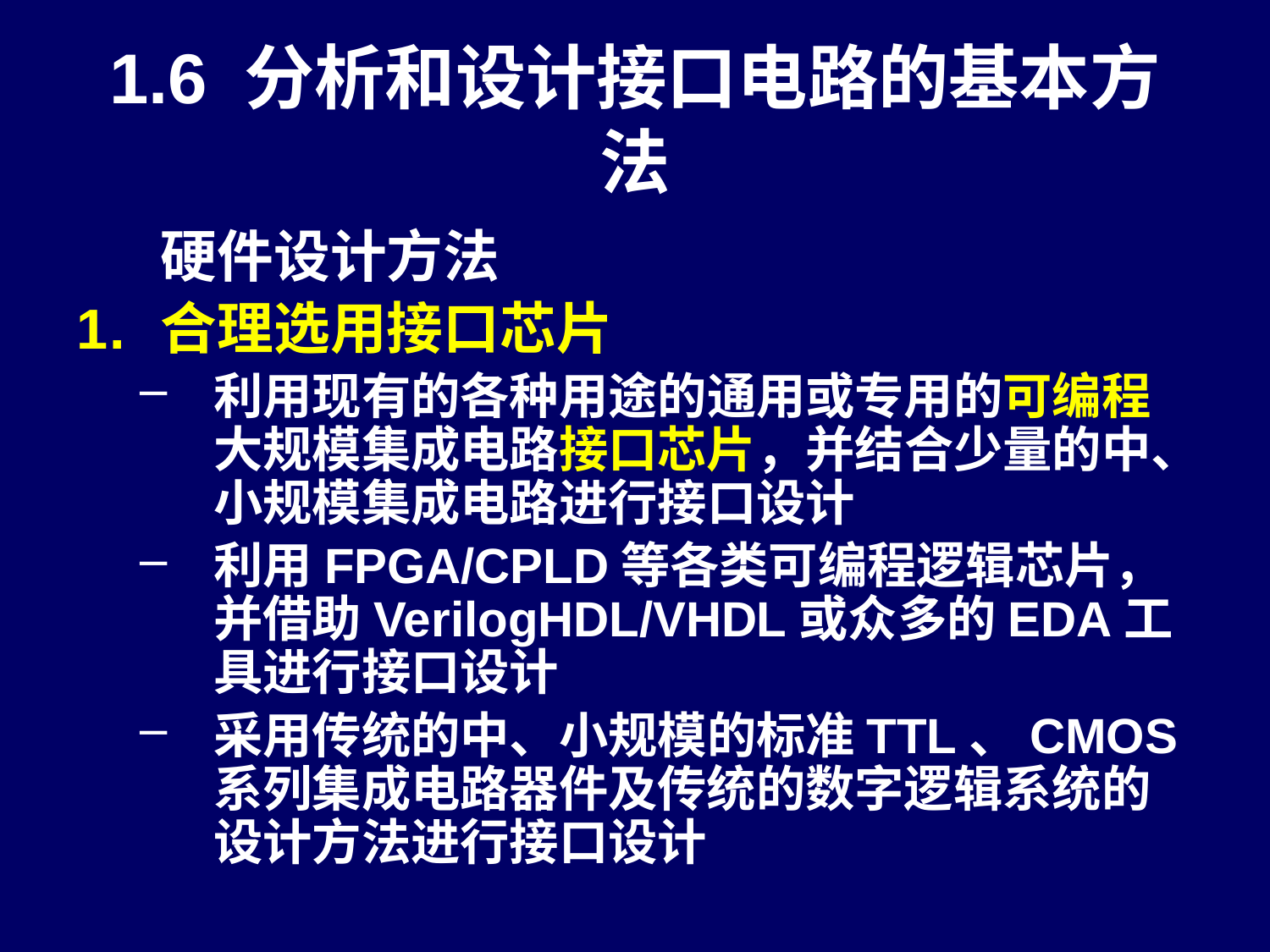

# 1.6 分析和设计接口电路的基本方法
	硬件设计方法
合理选用接口芯片
利用现有的各种用途的通用或专用的可编程大规模集成电路接口芯片，并结合少量的中、小规模集成电路进行接口设计
利用FPGA/CPLD等各类可编程逻辑芯片，并借助VerilogHDL/VHDL或众多的EDA工具进行接口设计
采用传统的中、小规模的标准TTL、CMOS系列集成电路器件及传统的数字逻辑系统的设计方法进行接口设计